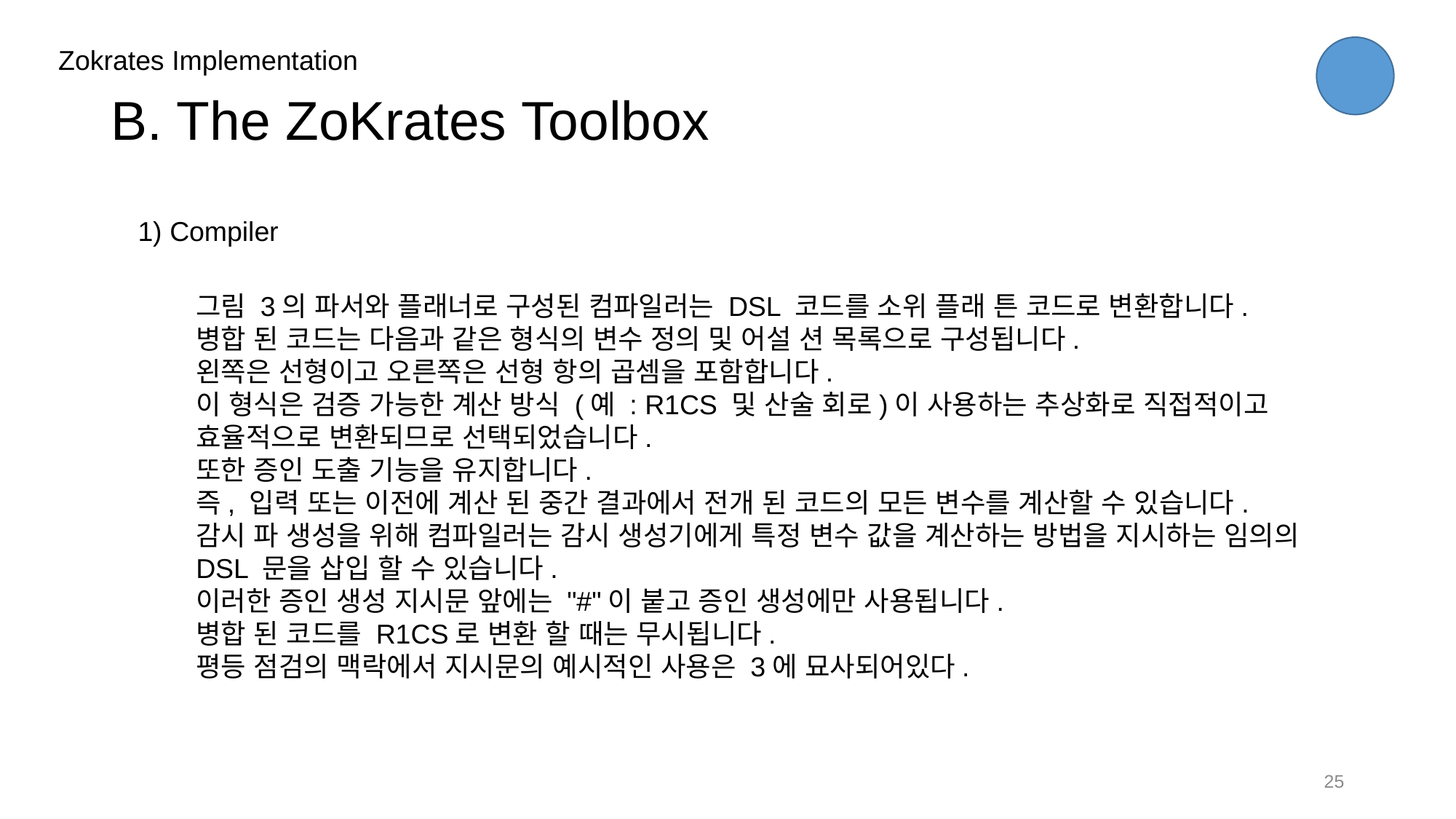

Zokrates Implementation

# B. The ZoKrates Toolbox
1) Compiler
그림 3의 파서와 플래너로 구성된 컴파일러는 DSL 코드를 소위 플래 튼 코드로 변환합니다.
병합 된 코드는 다음과 같은 형식의 변수 정의 및 어설 션 목록으로 구성됩니다.
왼쪽은 선형이고 오른쪽은 선형 항의 곱셈을 포함합니다.
이 형식은 검증 가능한 계산 방식 (예 : R1CS 및 산술 회로)이 사용하는 추상화로 직접적이고 효율적으로 변환되므로 선택되었습니다.
또한 증인 도출 기능을 유지합니다.
즉, 입력 또는 이전에 계산 된 중간 결과에서 전개 된 코드의 모든 변수를 계산할 수 있습니다.
감시 파 생성을 위해 컴파일러는 감시 생성기에게 특정 변수 값을 계산하는 방법을 지시하는 임의의 DSL 문을 삽입 할 수 있습니다.
이러한 증인 생성 지시문 앞에는 "#"이 붙고 증인 생성에만 사용됩니다.
병합 된 코드를 R1CS로 변환 할 때는 무시됩니다.
평등 점검의 맥락에서 지시문의 예시적인 사용은 3에 묘사되어있다.
25